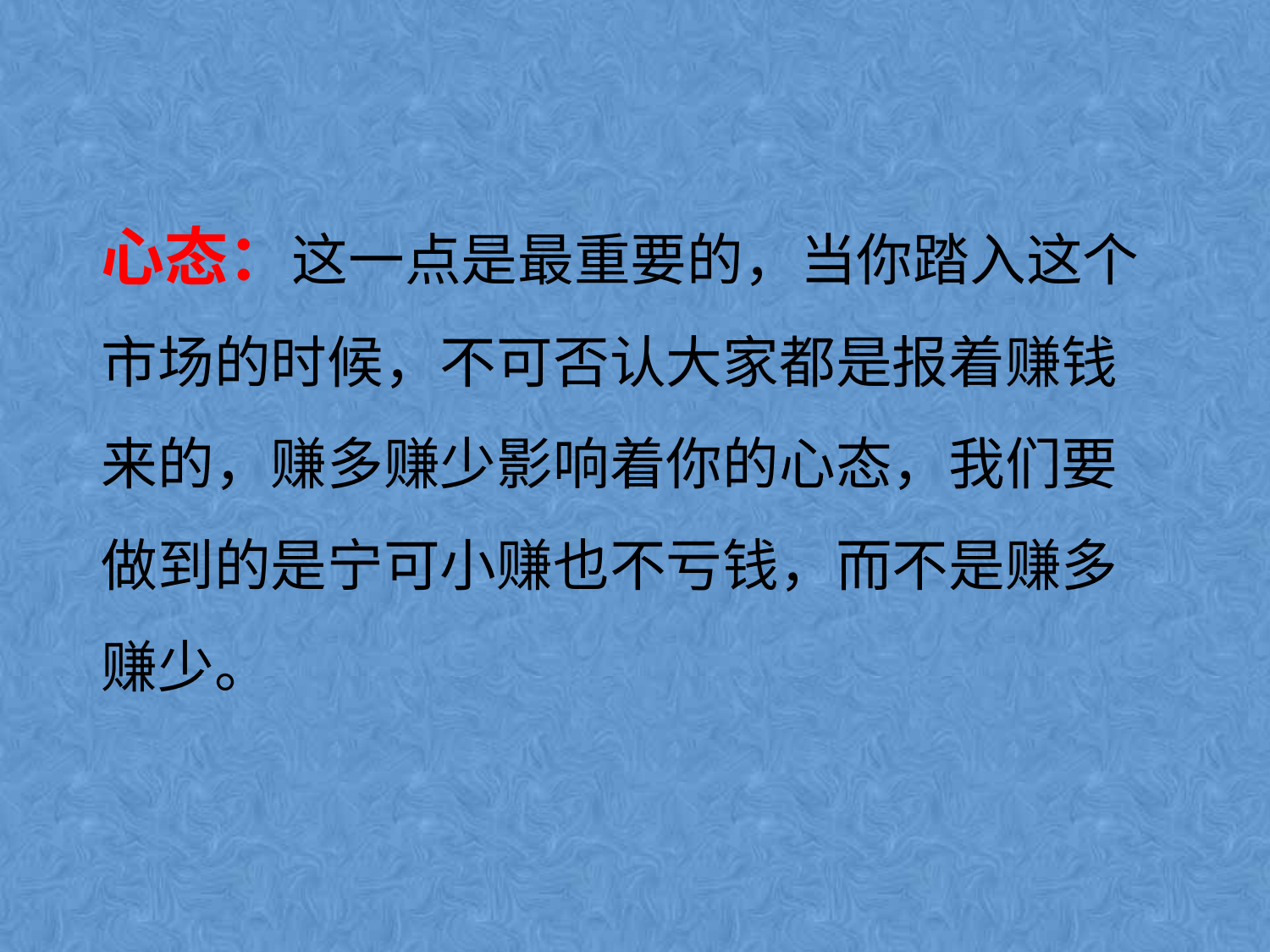

心态：这一点是最重要的，当你踏入这个市场的时候，不可否认大家都是报着赚钱来的，赚多赚少影响着你的心态，我们要做到的是宁可小赚也不亏钱，而不是赚多赚少。